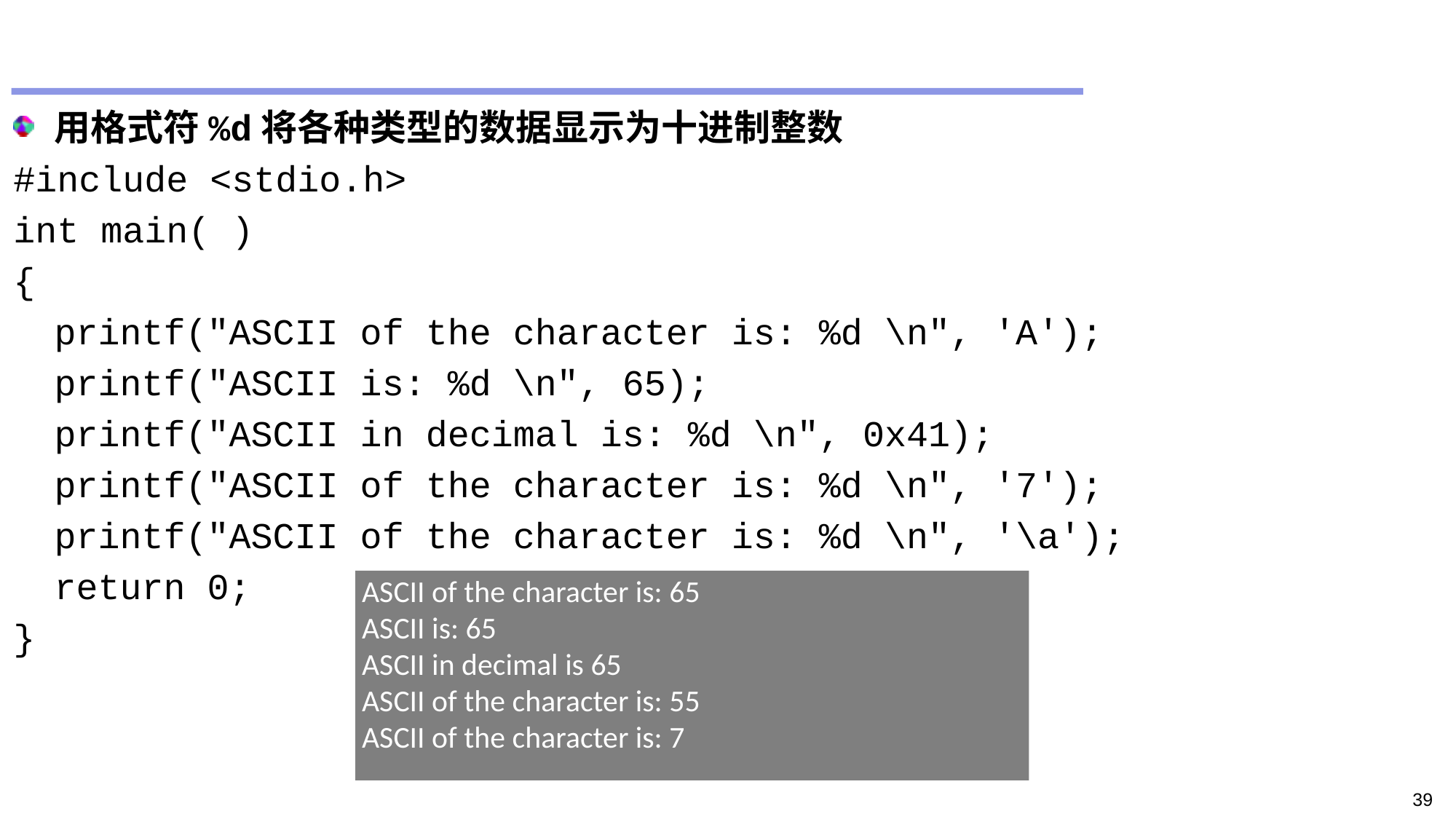

#
用格式符%d将各种类型的数据显示为十进制整数
#include <stdio.h>
int main( )
{
	printf("ASCII of the character is: %d \n", 'A');
	printf("ASCII is: %d \n", 65);
	printf("ASCII in decimal is: %d \n", 0x41);
	printf("ASCII of the character is: %d \n", '7');
	printf("ASCII of the character is: %d \n", '\a');
	return 0;
}
ASCII of the character is: 65
ASCII is: 65
ASCII in decimal is 65
ASCII of the character is: 55
ASCII of the character is: 7
39